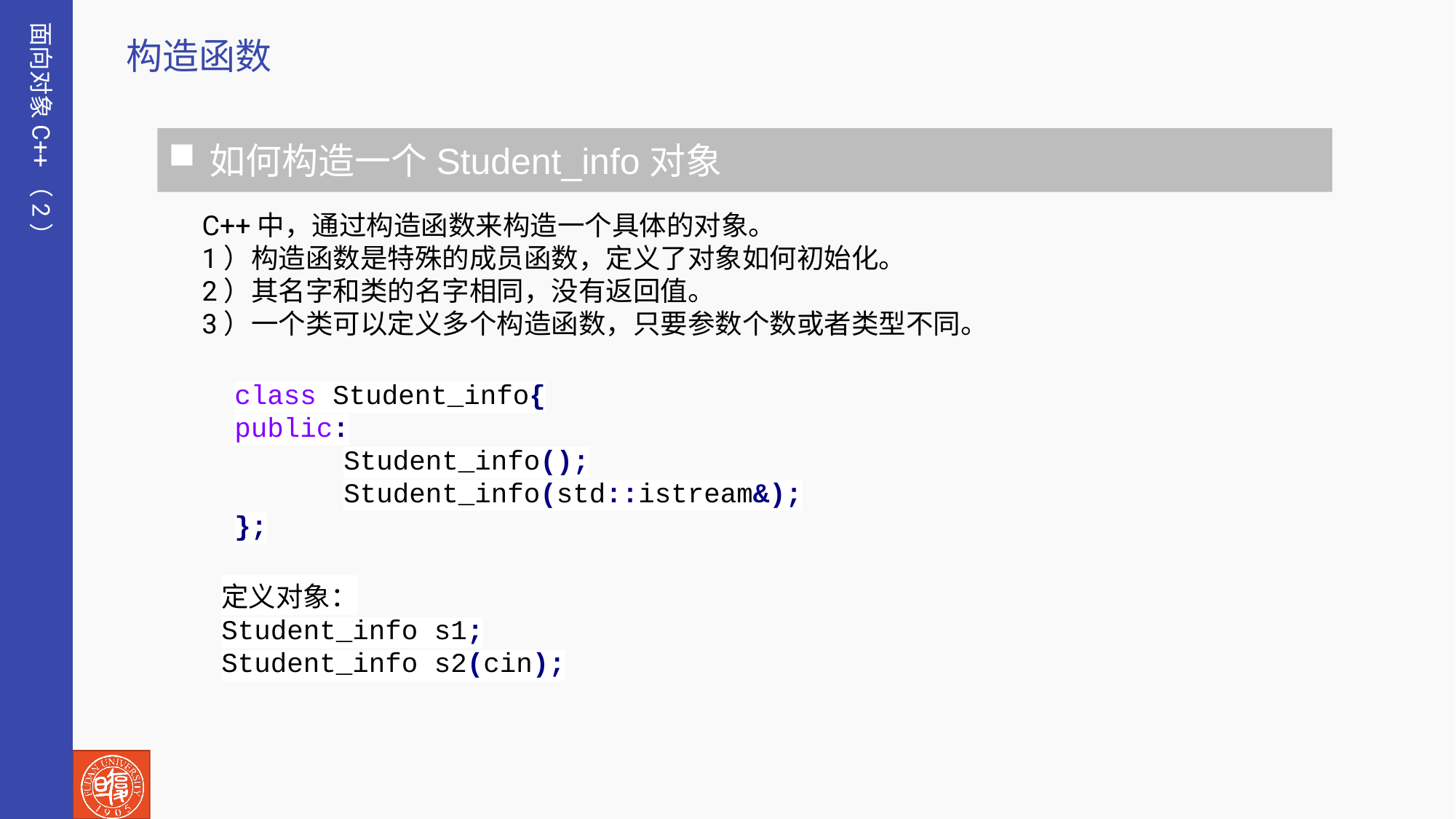

面向对象C++（2）
构造函数
如何构造一个Student_info对象
C++中，通过构造函数来构造一个具体的对象。
1）构造函数是特殊的成员函数，定义了对象如何初始化。
2）其名字和类的名字相同，没有返回值。
3）一个类可以定义多个构造函数，只要参数个数或者类型不同。
class Student_info{
public:
	Student_info();
	Student_info(std::istream&);
};
定义对象：
Student_info s1;
Student_info s2(cin);